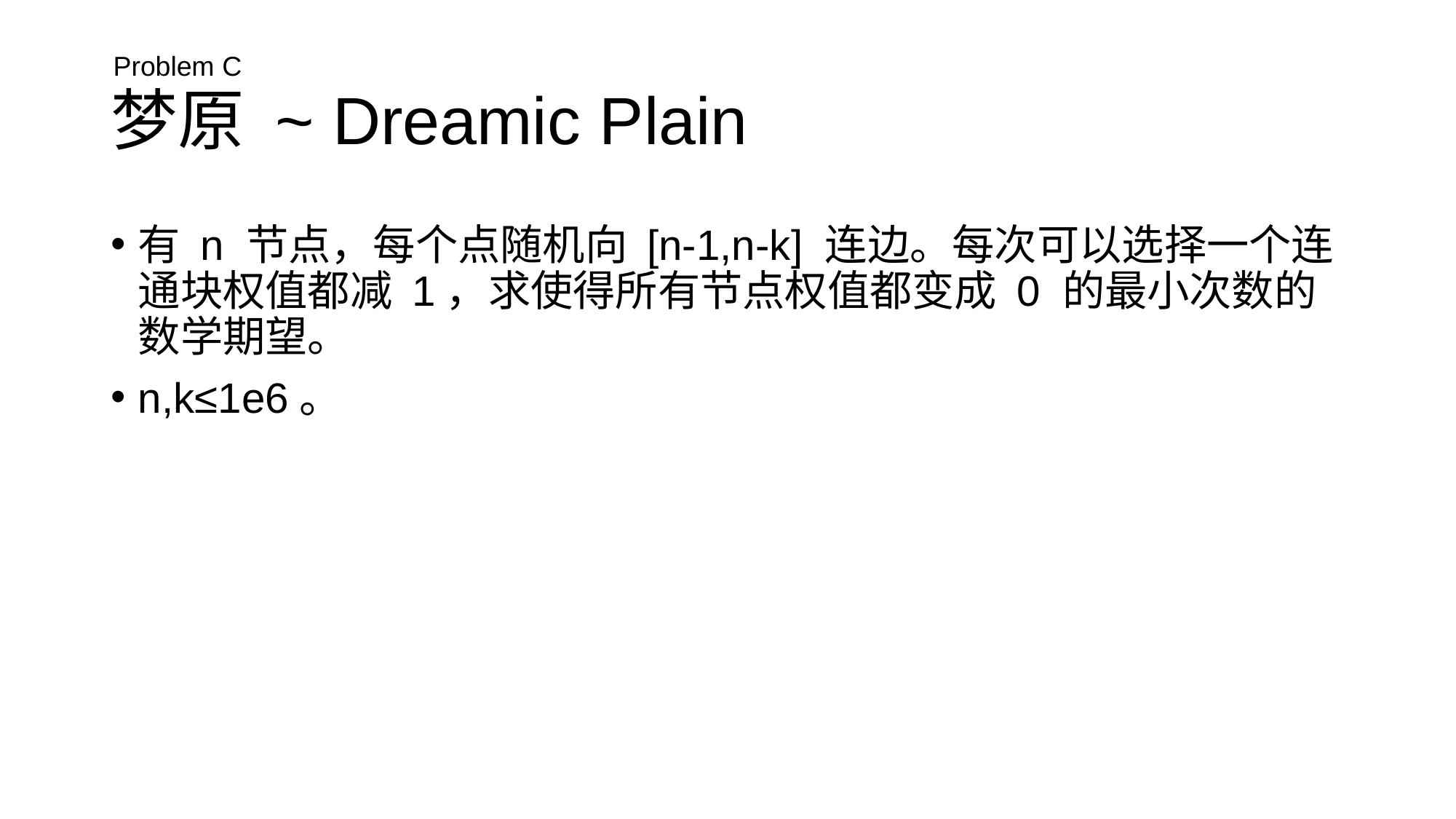

# 梦原 ~ Dreamic Plain
Problem C
有 n 节点，每个点随机向 [n-1,n-k] 连边。每次可以选择一个连通块权值都减 1，求使得所有节点权值都变成 0 的最小次数的数学期望。
n,k≤1e6。